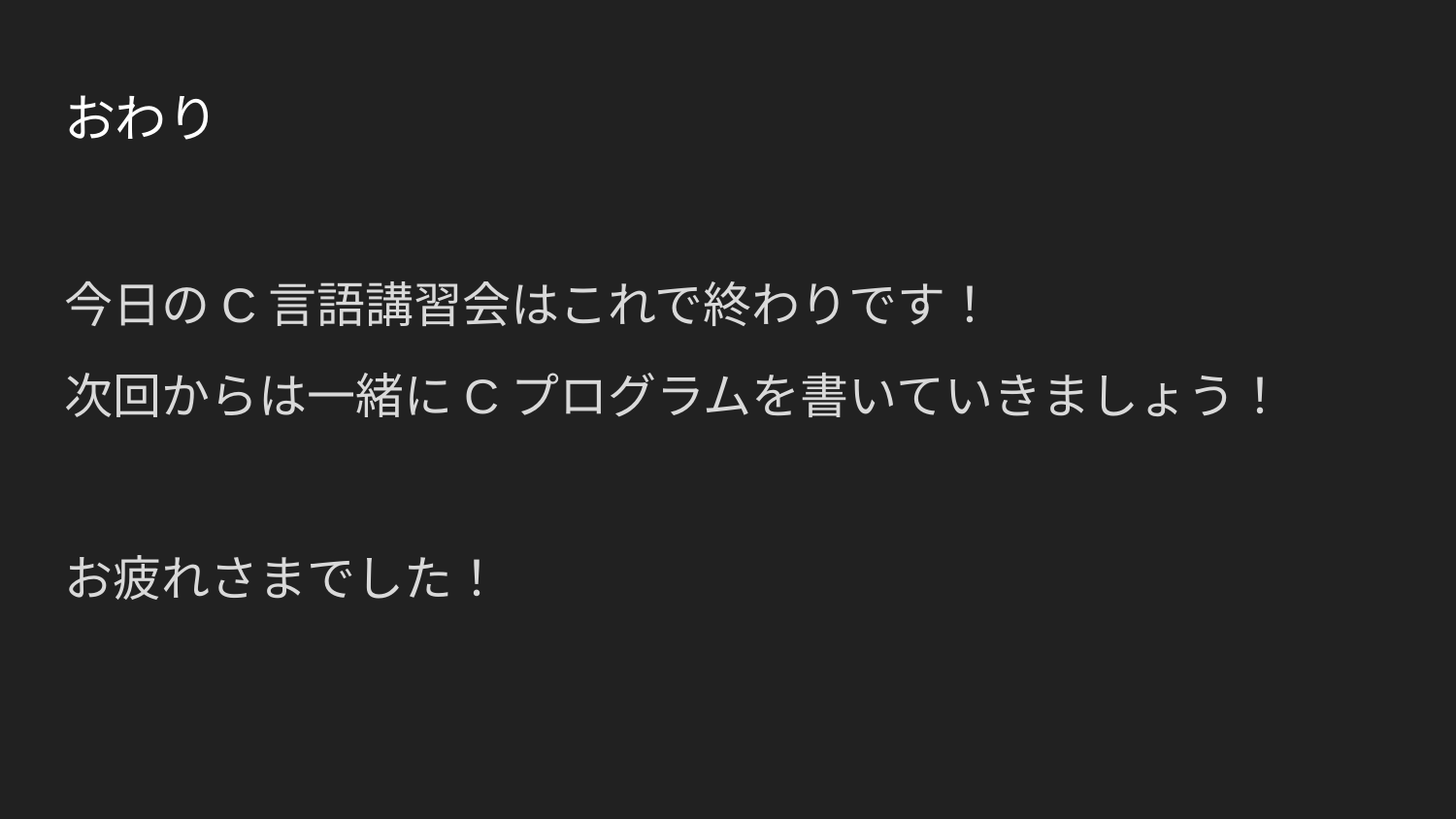

# おわり

今日のC言語講習会はこれで終わりです！
次回からは一緒にCプログラムを書いていきましょう！

お疲れさまでした！